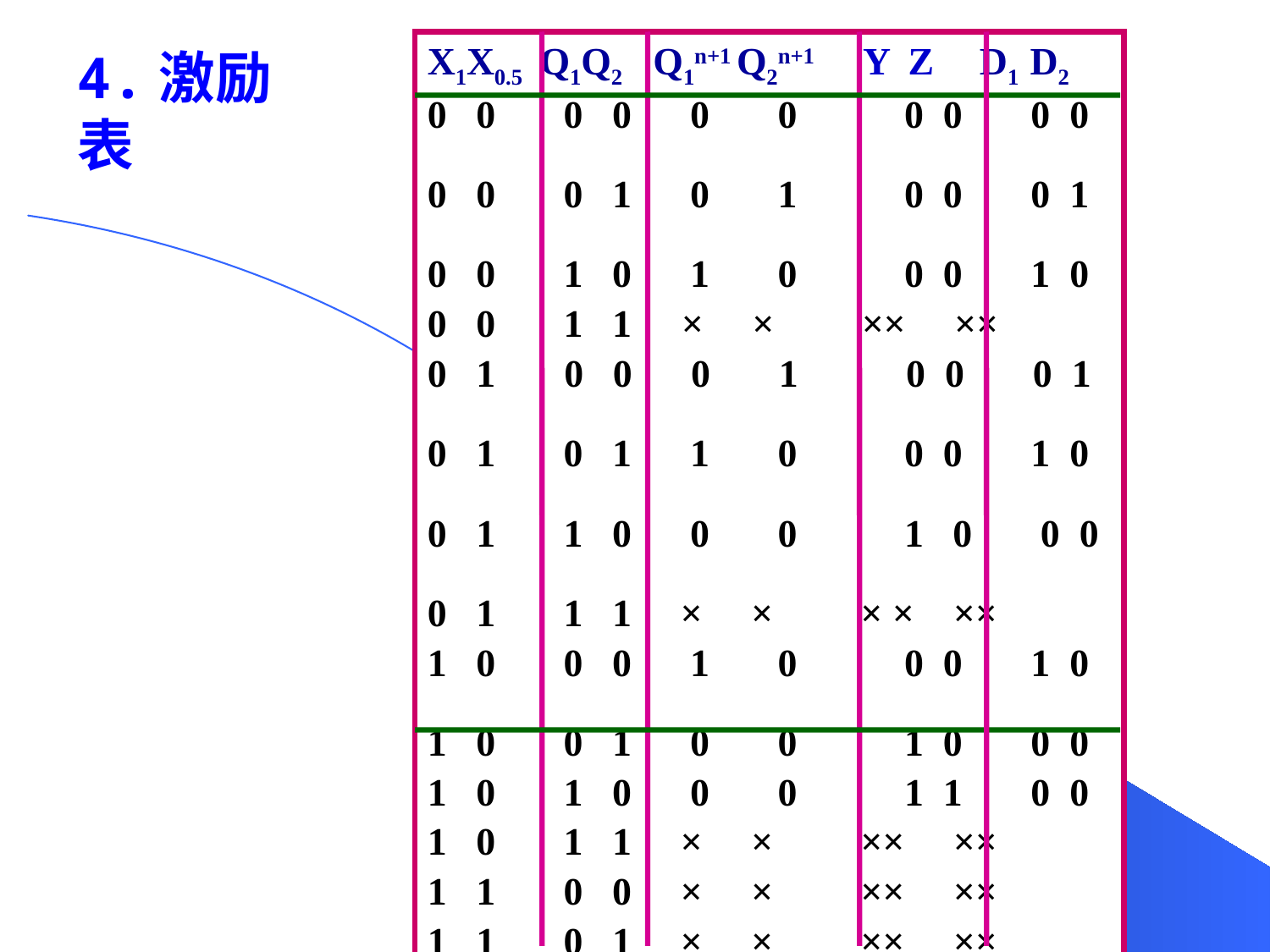

X1X0.5   Q1Q2    Q1n+1 Q2n+1     Y   Z        D1  D2
0   0       0   0      0       0           0  0       0  0
0   0       0   1      0       1           0  0       0  1
0   0       1   0      1       0           0  0       1  0
0   0       1   1      ×     ×         ××     ××
0   1       0   0      0       1           0  0       0  1
0   1       0   1      1       0           0  0       1  0
0   1       1   0      0       0           1   0       0  0
0   1       1   1     ×     ×         × ×    ××
1   0       0   0      1       0           0  0       1  0
1   0       0   1      0       0           1  0       0  0
1   0       1   0      0       0           1  1       0  0
1   0       1   1     ×     ×         ××     ××
1   1       0   0     ×     ×         ××     ××
1   1       0   1     ×     ×         ××     ××
1   1       1   0     ×     ×         ××     ××
1   1       1   1     ×     ×         ××     ××

4.激励表